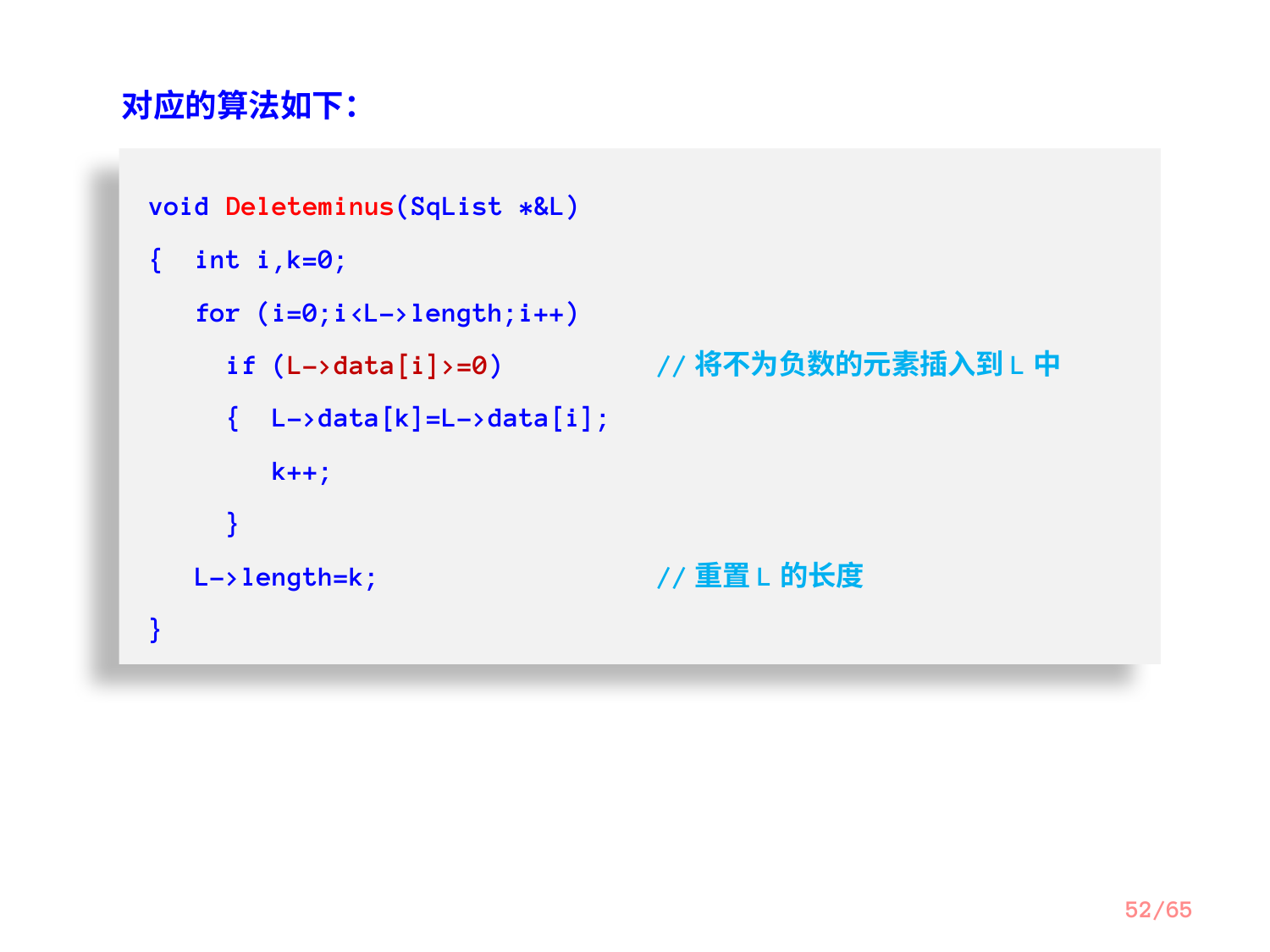

对应的算法如下：
void Deleteminus(SqList *&L)
{  int i,k=0;
   for (i=0;i<L->length;i++)
     if (L->data[i]>=0)		//将不为负数的元素插入到L中
     {  L->data[k]=L->data[i];
        k++;
     }
   L->length=k;			//重置L的长度
}
52/65